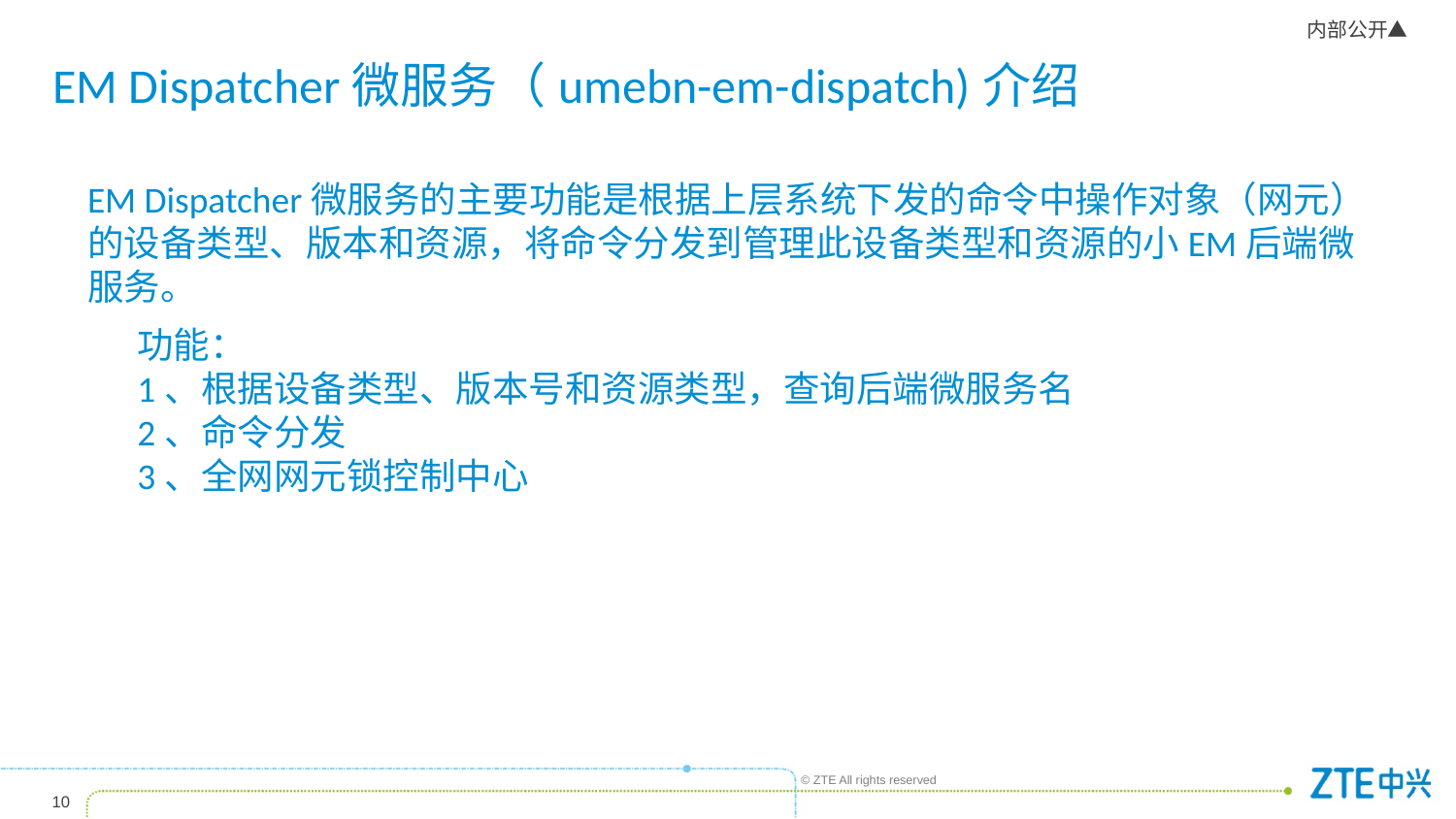

# EM Dispatcher微服务（umebn-em-dispatch)介绍
EM Dispatcher微服务的主要功能是根据上层系统下发的命令中操作对象（网元）的设备类型、版本和资源，将命令分发到管理此设备类型和资源的小EM后端微服务。
功能：
1、根据设备类型、版本号和资源类型，查询后端微服务名
2、命令分发
3、全网网元锁控制中心